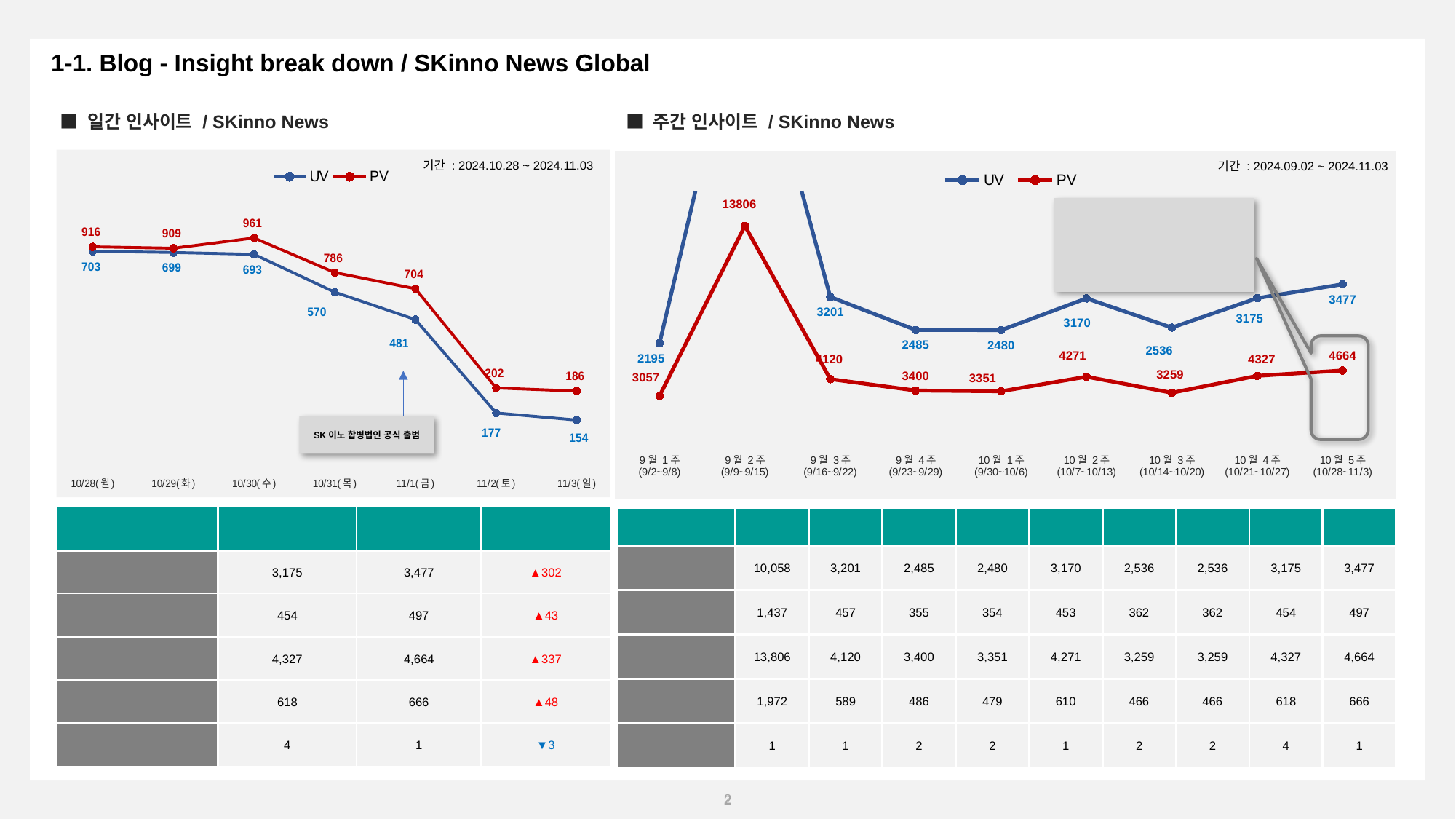

1-1. Blog - Insight break down / SKinno News Global
■ 일간 인사이트 / SKinno News
■ 주간 인사이트 / SKinno News

### Chart

| Category |  |  |
|---|---|---|
| 10/28(월) | 703.0 | 916.0 |
| 10/29(화) | 699.0 | 909.0 |
| 10/30(수) | 693.0 | 961.0 |
| 10/31(목) | 570.0 | 786.0 |
| 11/1(금) | 481.0 | 704.0 |
| 11/2(토) | 177.0 | 202.0 |
| 11/3(일) | 154.0 | 186.0 |

### Chart

| Category |  |  |
|---|---|---|
| 9월 1주
(9/2~9/8) | 2195.0 | 3057.0 |
| 9월 2주
(9/9~9/15) | 10058.0 | 13806.0 |
| 9월 3주
(9/16~9/22) | 3201.0 | 4120.0 |
| 9월 4주
(9/23~9/29) | 2485.0 | 3400.0 |
| 10월 1주
(9/30~10/6) | 2480.0 | 3351.0 |
| 10월 2주
(10/7~10/13) | 3170.0 | 4271.0 |
| 10월 3주
(10/14~10/20) | 2536.0 | 3259.0 |
| 10월 4주
(10/21~10/27) | 3175.0 | 4327.0 |
| 10월 5주
(10/28~11/3) | 3477.0 | 4664.0 |
기간 : 2024.10.28 ~ 2024.11.03
기간 : 2024.09.02 ~ 2024.11.03

SK이노 합병법인 공식 출범
| 날짜 | 9월2주 | 9월3주 | 9월4주 | 10월1주 | 10월2주 | 10월3주 | 10월3주 | 10월4주 | 10월5주 |
| --- | --- | --- | --- | --- | --- | --- | --- | --- | --- |
| 주간 총 방문자 수 | 10,058 | 3,201 | 2,485 | 2,480 | 3,170 | 2,536 | 2,536 | 3,175 | 3,477 |
| 일 방문자 수 | 1,437 | 457 | 355 | 354 | 453 | 362 | 362 | 454 | 497 |
| 주간 총 페이지뷰 | 13,806 | 4,120 | 3,400 | 3,351 | 4,271 | 3,259 | 3,259 | 4,327 | 4,664 |
| 일페이지뷰 | 1,972 | 589 | 486 | 479 | 610 | 466 | 466 | 618 | 666 |
| 콘텐츠 | 1 | 1 | 2 | 2 | 1 | 2 | 2 | 4 | 1 |
| 구분 | 전주 | 금주 | 증감 |
| --- | --- | --- | --- |
| 주간 총 방문자 수 | 3,175 | 3,477 | ▲302 |
| 일 방문자 수 | 454 | 497 | ▲43 |
| 주간 총 페이지뷰 | 4,327 | 4,664 | ▲337 |
| 일페이지뷰 | 618 | 666 | ▲48 |
| 콘텐츠 | 4 | 1 | ▼3 |